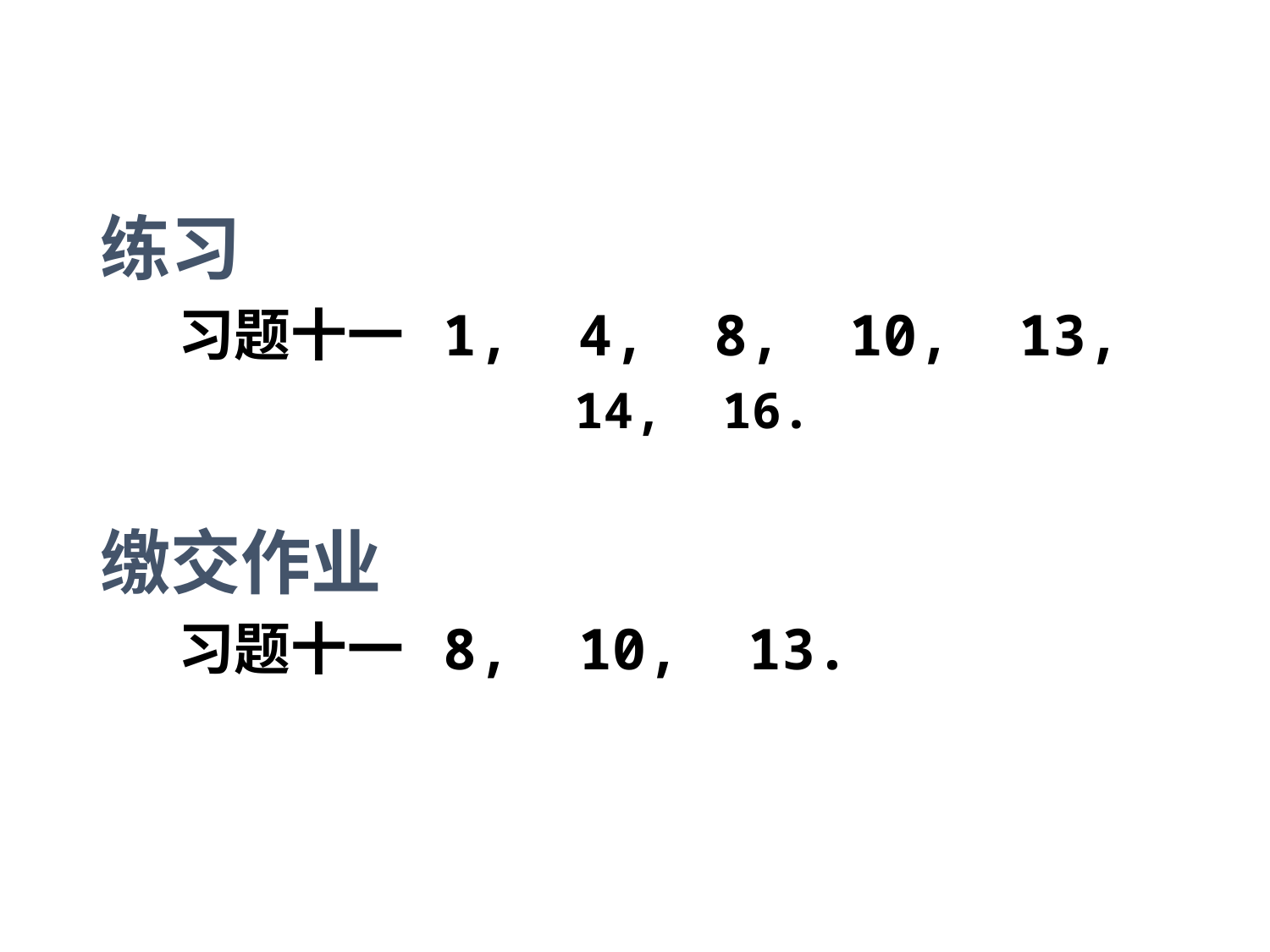

练习
     习题十一  1,  4,  8,  10,  13,
                14,  16.

缴交作业
     习题十一  8,  10,  13.